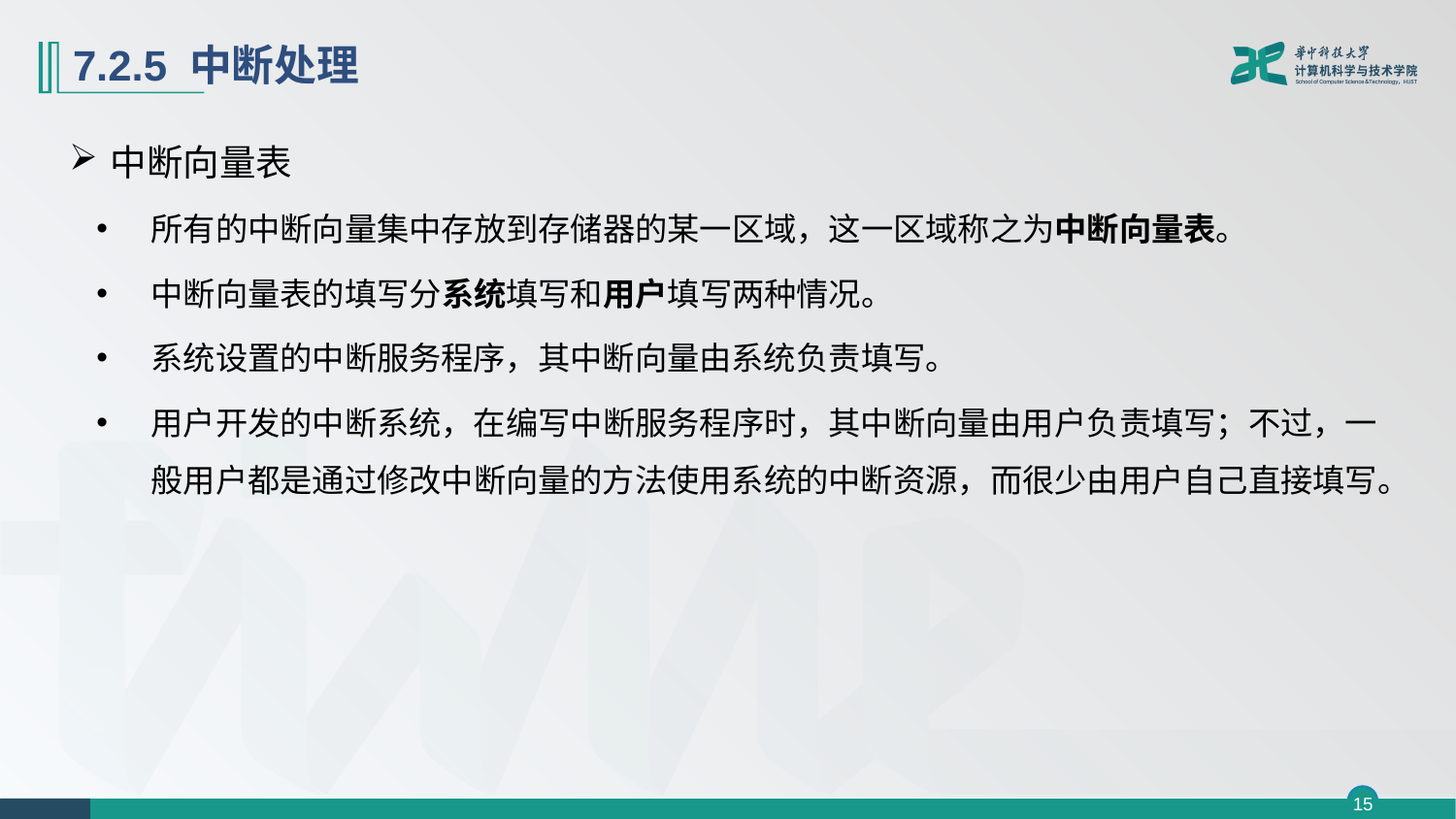

# 7.2.5 中断处理
中断向量表
所有的中断向量集中存放到存储器的某一区域，这一区域称之为中断向量表。
中断向量表的填写分系统填写和用户填写两种情况。
系统设置的中断服务程序，其中断向量由系统负责填写。
用户开发的中断系统，在编写中断服务程序时，其中断向量由用户负责填写；不过，一般用户都是通过修改中断向量的方法使用系统的中断资源，而很少由用户自己直接填写。